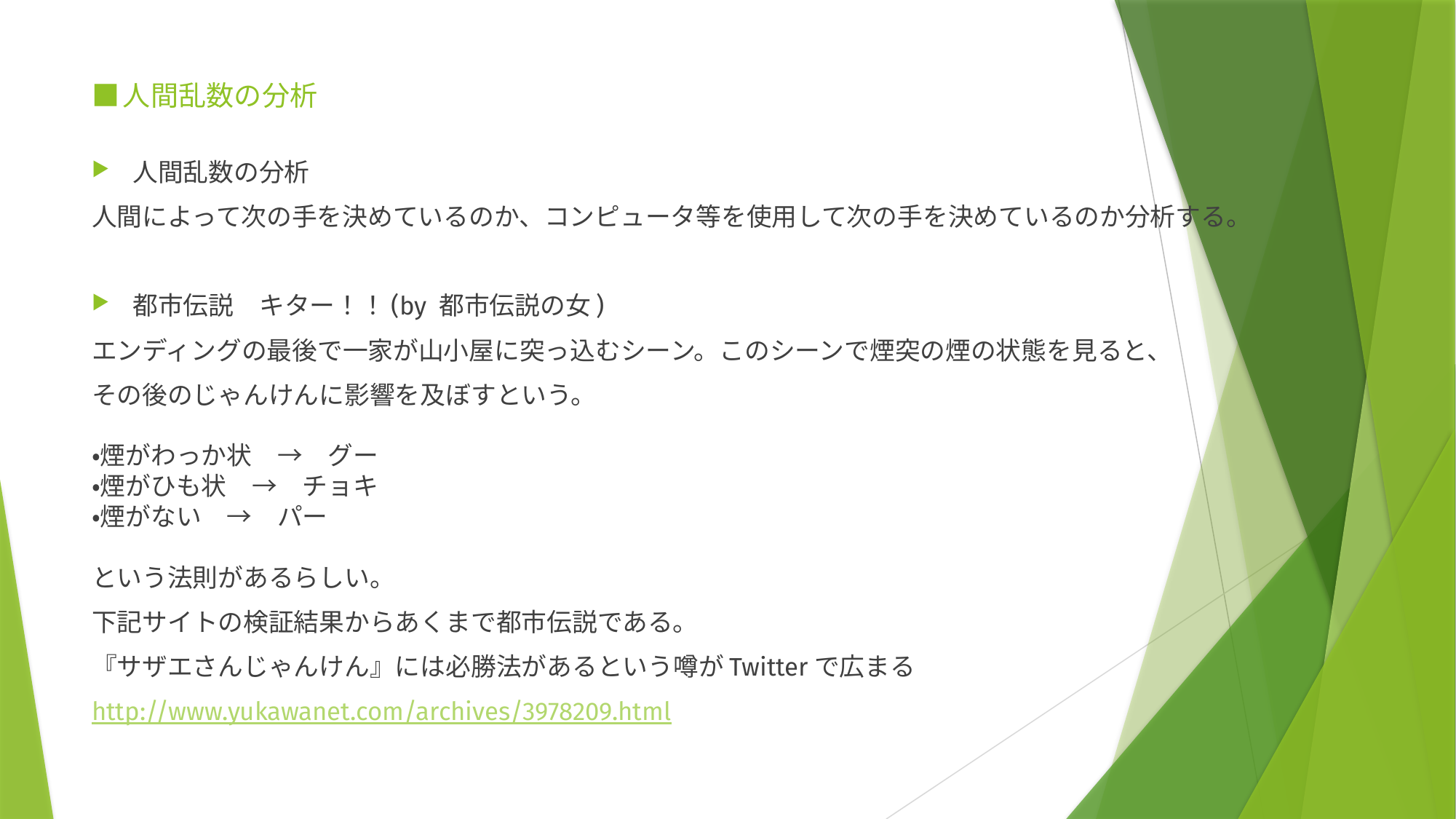

# ■人間乱数の分析
人間乱数の分析
人間によって次の手を決めているのか、コンピュータ等を使用して次の手を決めているのか分析する。

都市伝説　キター！！(by 都市伝説の女)
エンディングの最後で一家が山小屋に突っ込むシーン。このシーンで煙突の煙の状態を見ると、
その後のじゃんけんに影響を及ぼすという。
・煙がわっか状　→　グー
・煙がひも状　→　チョキ
・煙がない　→　パー
という法則があるらしい。
下記サイトの検証結果からあくまで都市伝説である。
『サザエさんじゃんけん』には必勝法があるという噂がTwitterで広まる
http://www.yukawanet.com/archives/3978209.html